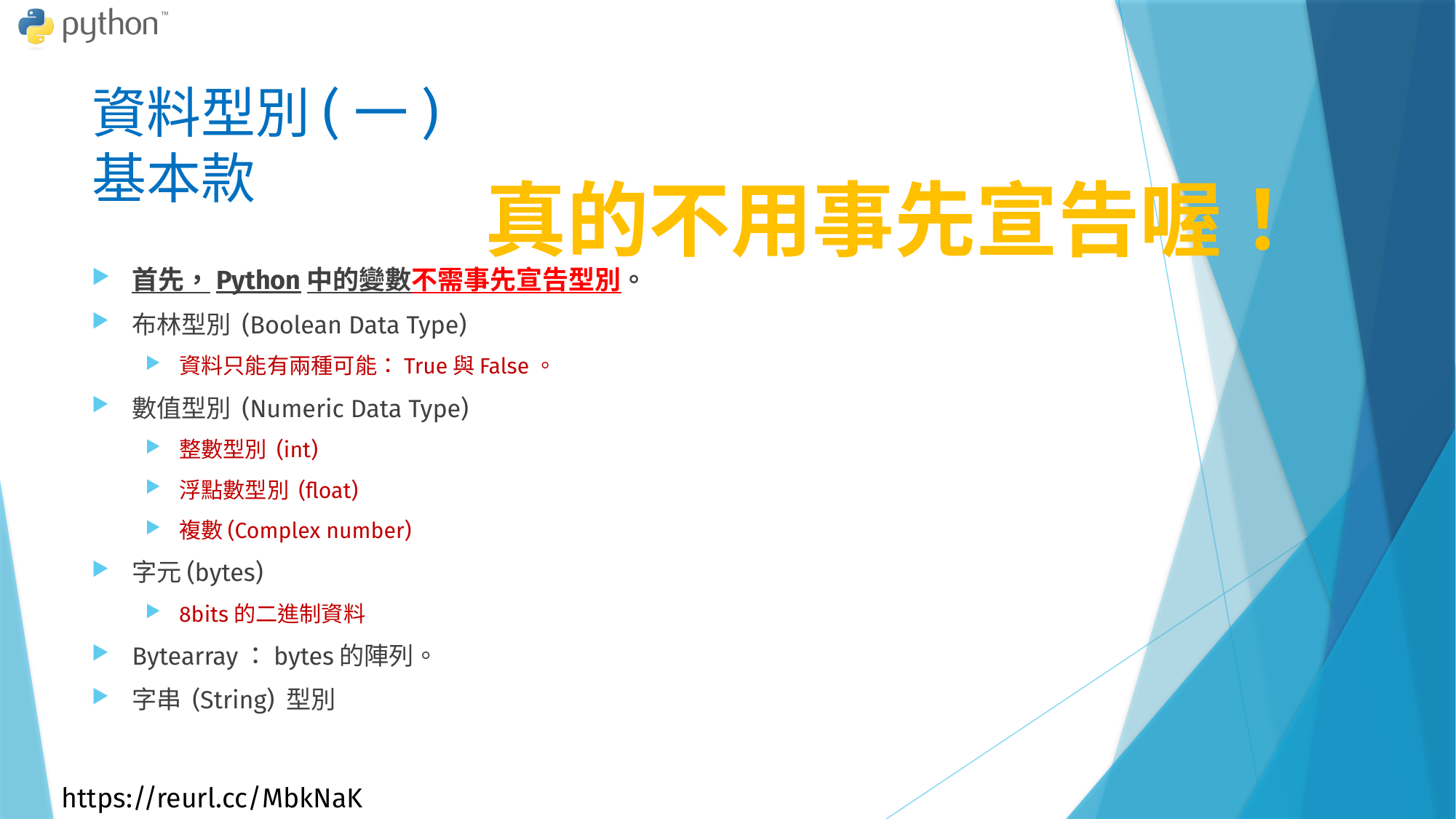

# 資料型別(一) 基本款
真的不用事先宣告喔！
首先，Python中的變數不需事先宣告型別。
布林型別 (Boolean Data Type)
資料只能有兩種可能：True與False。
數值型別 (Numeric Data Type)
整數型別 (int)
浮點數型別 (float)
複數(Complex number)
字元(bytes)
8bits的二進制資料
Bytearray：bytes的陣列。
字串 (String) 型別